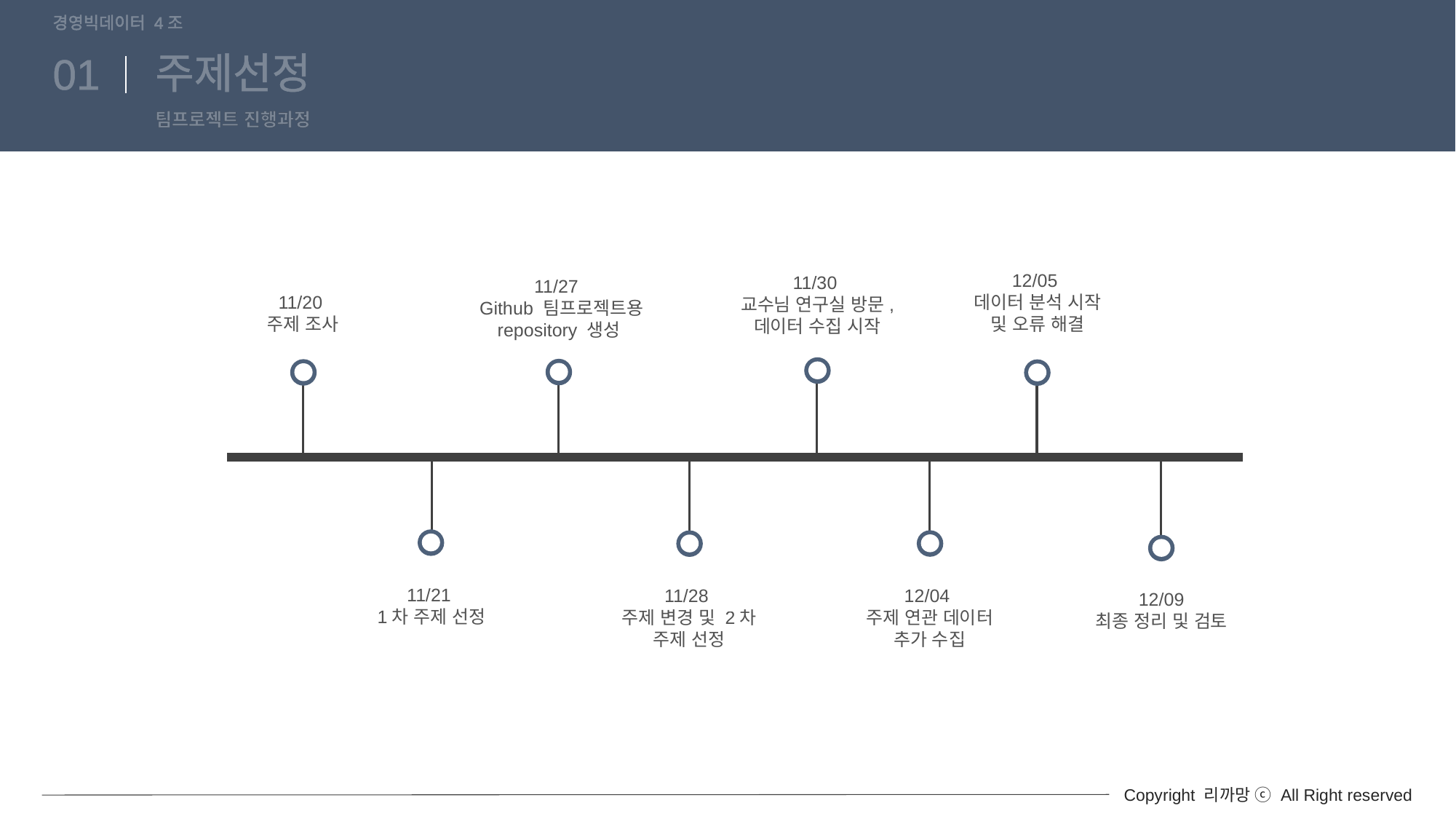

경영빅데이터 4조
# 주제선정
01
팀프로젝트 진행과정
12/05
데이터 분석 시작 및 오류 해결
11/30
교수님 연구실 방문, 데이터 수집 시작
11/27
 Github 팀프로젝트용 repository 생성
11/20
주제 조사

11/21
1차 주제 선정
11/28
주제 변경 및 2차 주제 선정
12/04
주제 연관 데이터 추가 수집
12/09
최종 정리 및 검토